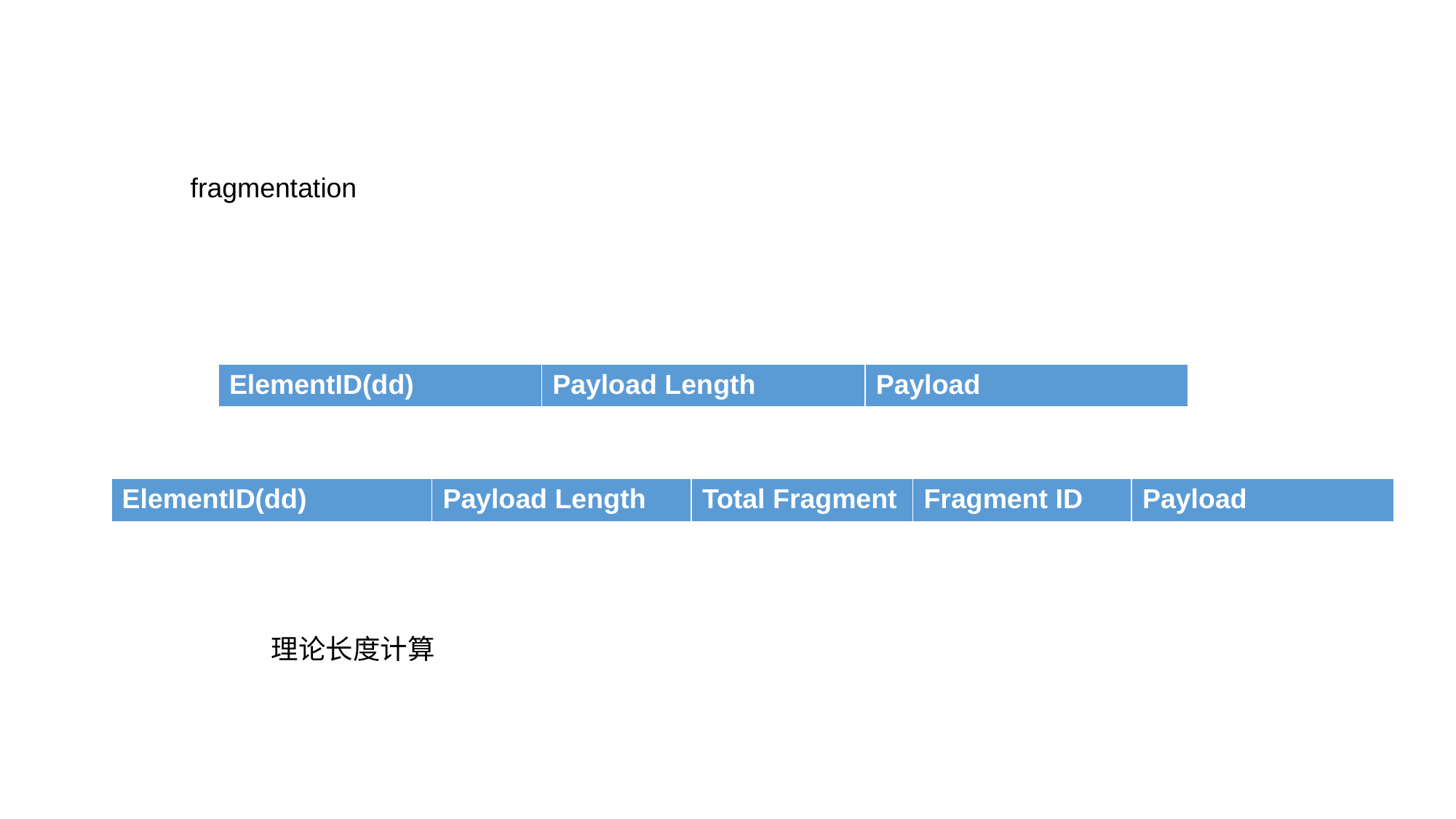

fragmentation
| ElementID(dd) | Payload Length | Payload |
| --- | --- | --- |
| ElementID(dd) | Payload Length | Total Fragment | Fragment ID | Payload |
| --- | --- | --- | --- | --- |
理论长度计算